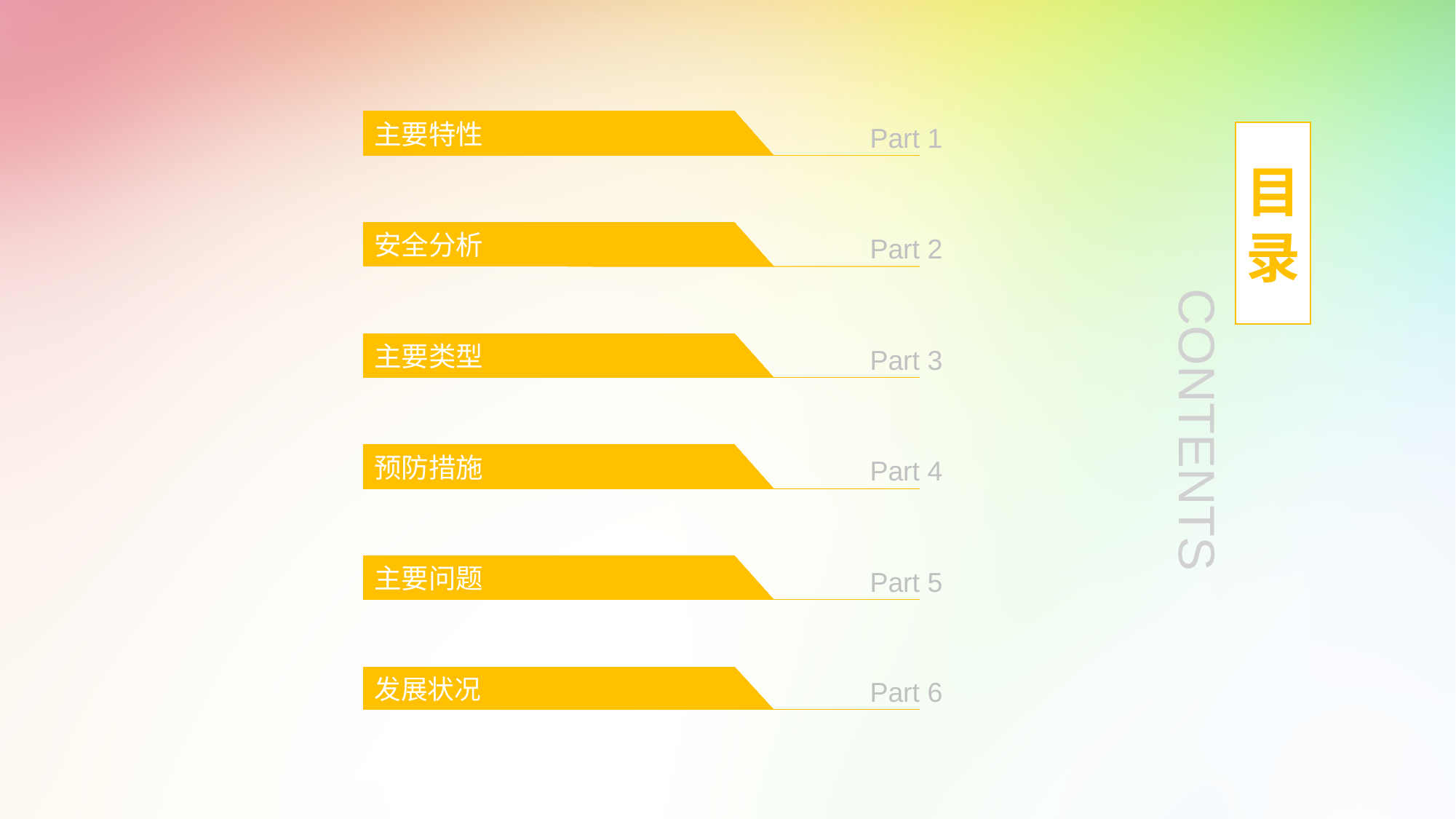

主要特性
Part 1
目录
安全分析
Part 2
CONTENTS
主要类型
Part 3
预防措施
Part 4
主要问题
Part 5
发展状况
Part 6